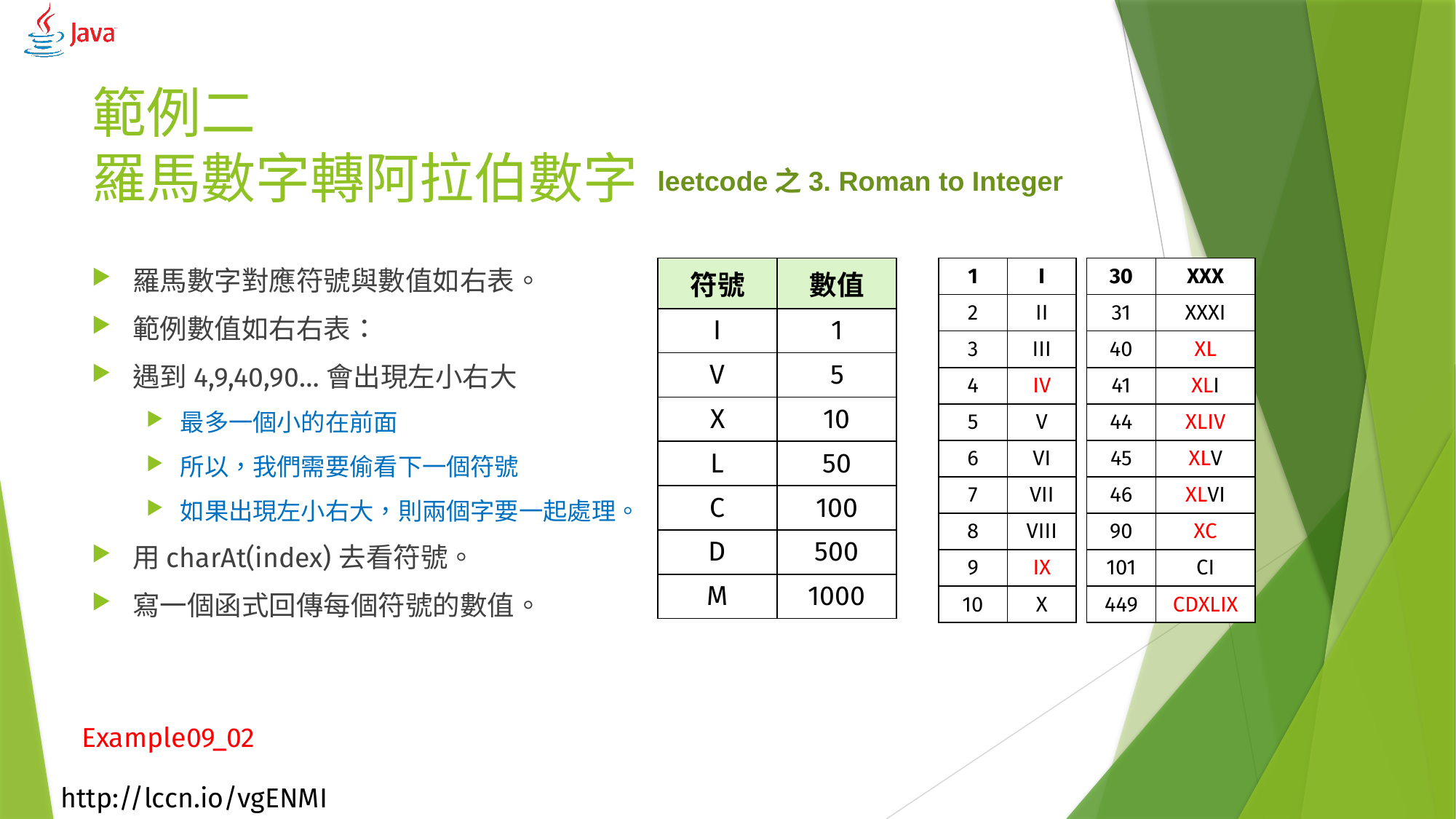

# 範例二 羅馬數字轉阿拉伯數字
leetcode之3. Roman to Integer
羅馬數字對應符號與數值如右表。
範例數值如右右表：
遇到4,9,40,90…會出現左小右大
最多一個小的在前面
所以，我們需要偷看下一個符號
如果出現左小右大，則兩個字要一起處理。
用charAt(index)去看符號。
寫一個函式回傳每個符號的數值。

| 符號 | 數值 |
| --- | --- |
| I | 1 |
| V | 5 |
| X | 10 |
| L | 50 |
| C | 100 |
| D | 500 |
| M | 1000 |
| 1 | I |
| --- | --- |
| 2 | II |
| 3 | III |
| 4 | IV |
| 5 | V |
| 6 | VI |
| 7 | VII |
| 8 | VIII |
| 9 | IX |
| 10 | X |
| 30 | XXX |
| --- | --- |
| 31 | XXXI |
| 40 | XL |
| 41 | XLI |
| 44 | XLIV |
| 45 | XLV |
| 46 | XLVI |
| 90 | XC |
| 101 | CI |
| 449 | CDXLIX |
Example09_02